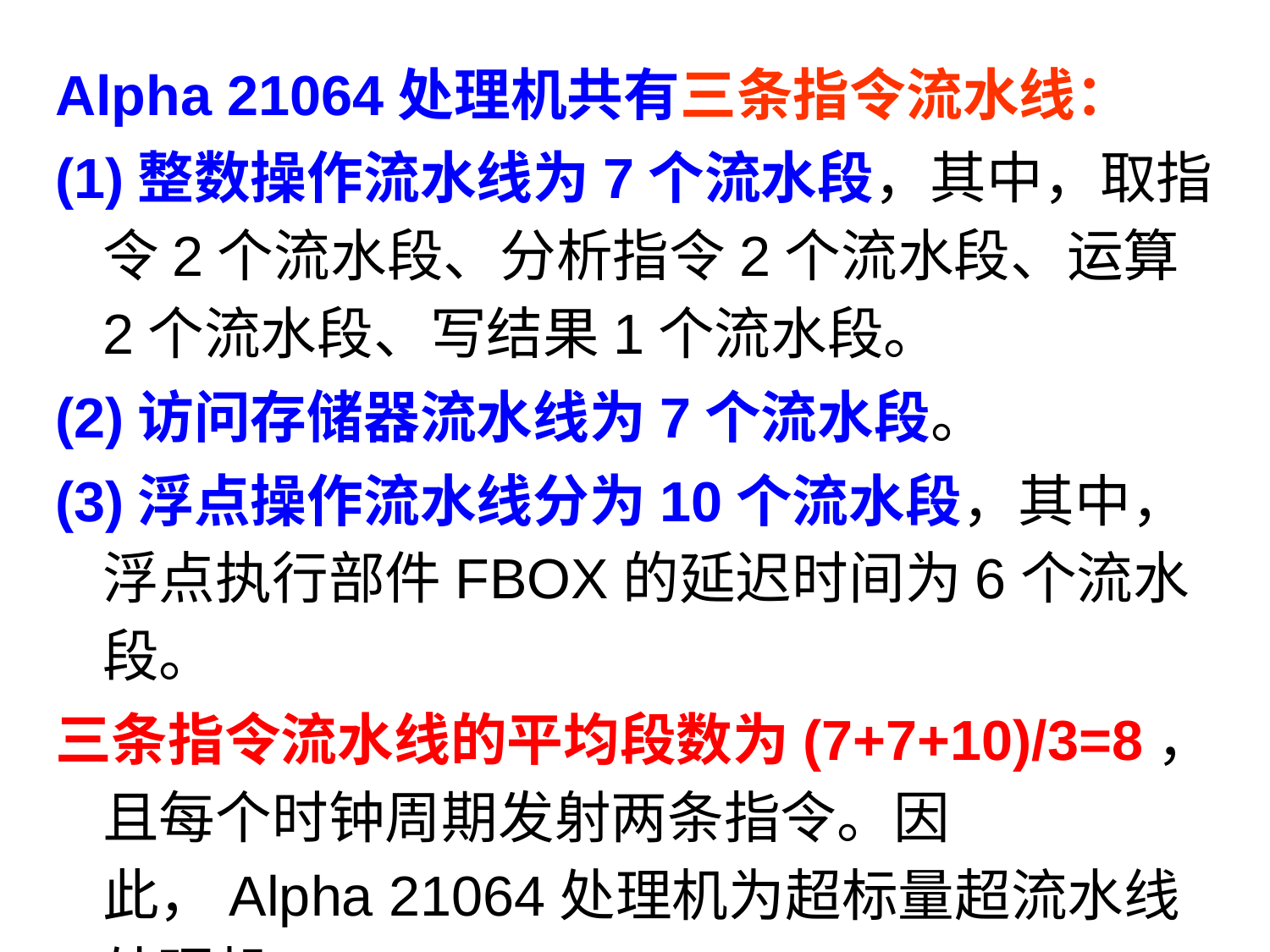

Alpha 21064处理机共有三条指令流水线：
(1)整数操作流水线为7个流水段，其中，取指令2个流水段、分析指令2个流水段、运算2个流水段、写结果1个流水段。
(2)访问存储器流水线为7个流水段。
(3)浮点操作流水线分为10个流水段，其中，浮点执行部件FBOX的延迟时间为6个流水段。
三条指令流水线的平均段数为(7+7+10)/3=8，且每个时钟周期发射两条指令。因此，Alpha 21064处理机为超标量超流水线处理机。